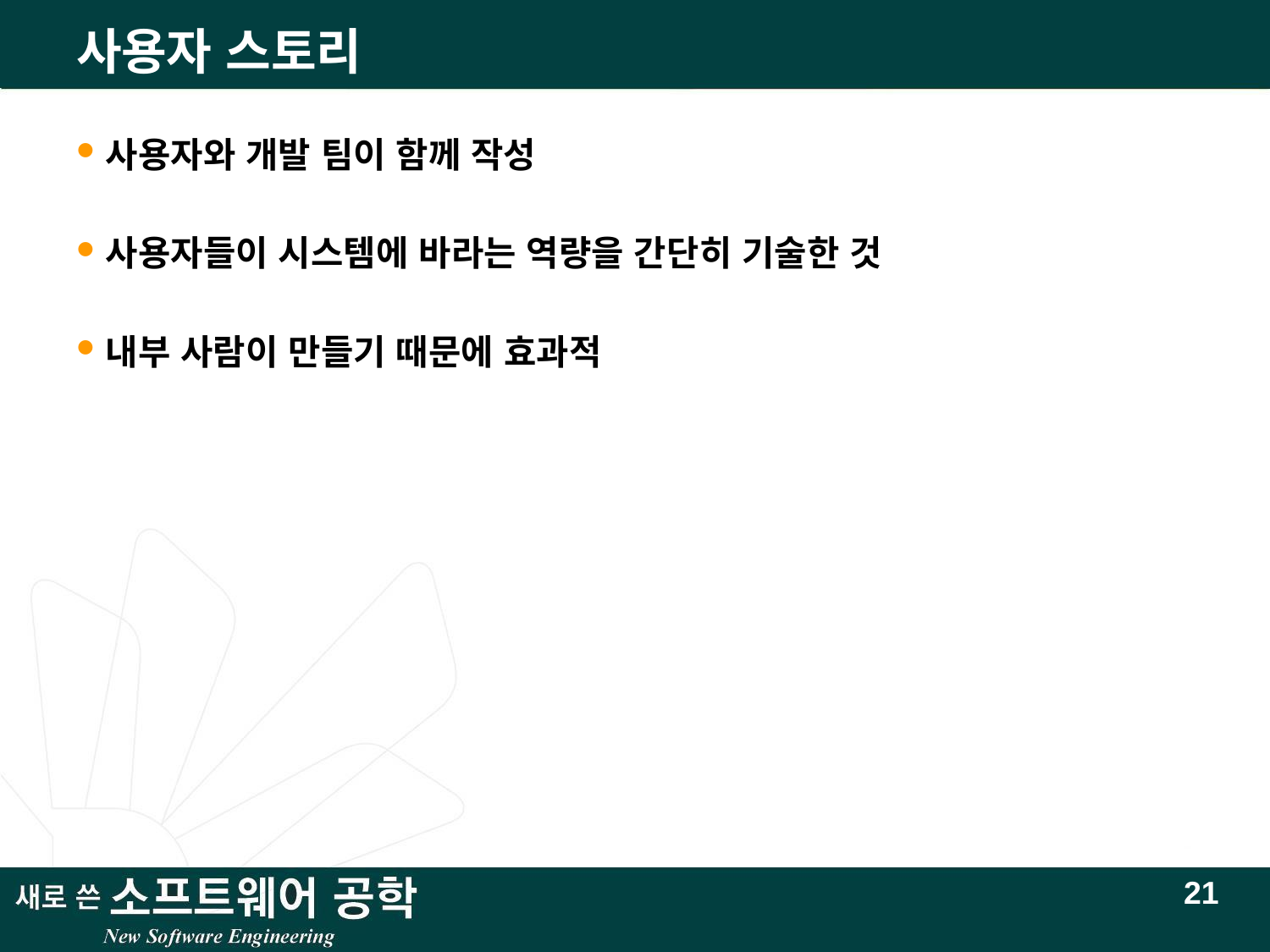

# 사용자 스토리
사용자와 개발 팀이 함께 작성

사용자들이 시스템에 바라는 역량을 간단히 기술한 것

내부 사람이 만들기 때문에 효과적
21